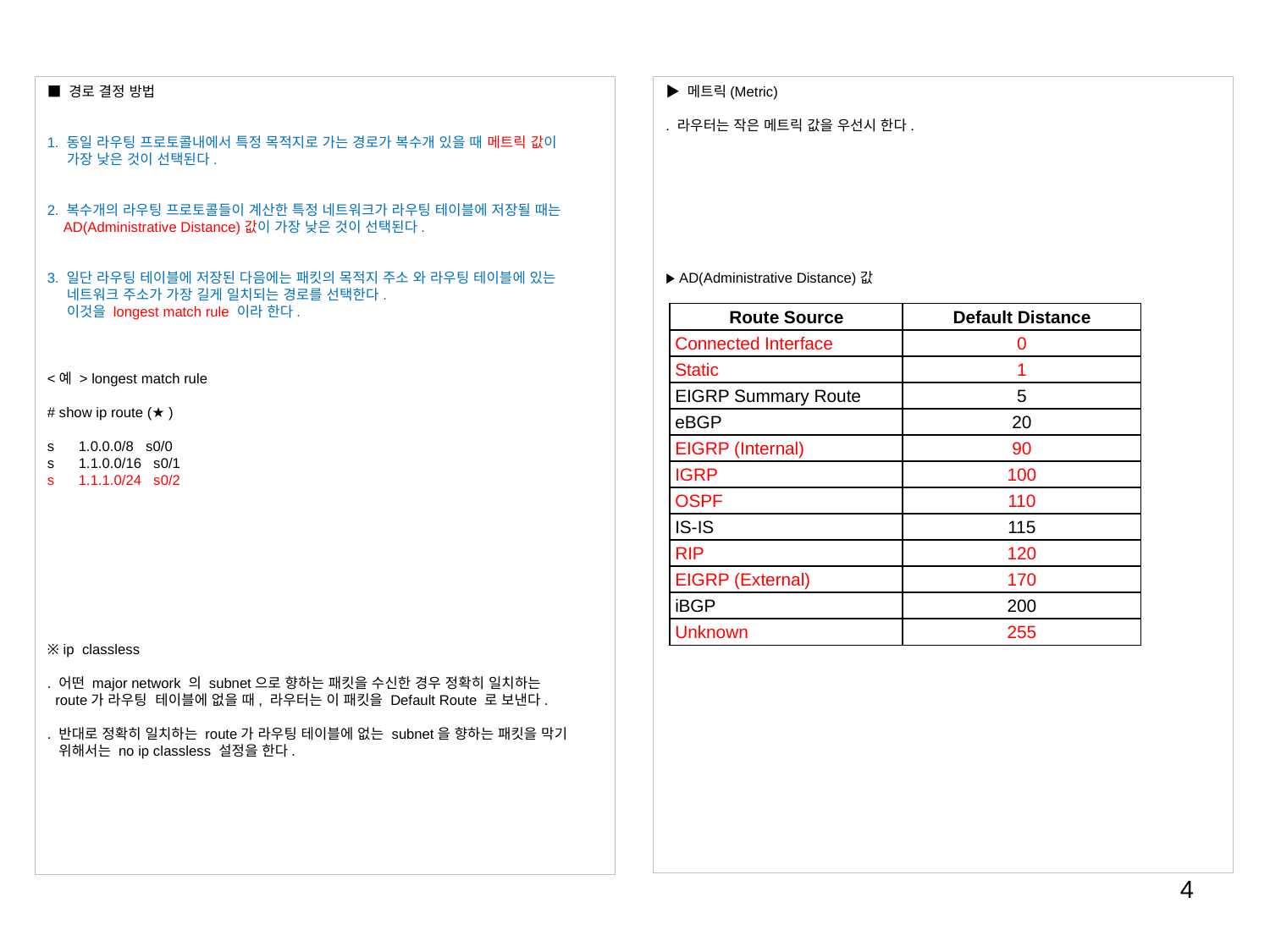

■ 경로 결정 방법

1. 동일 라우팅 프로토콜내에서 특정 목적지로 가는 경로가 복수개 있을 때 메트릭 값이
    가장 낮은 것이 선택된다.

2. 복수개의 라우팅 프로토콜들이 계산한 특정 네트워크가 라우팅 테이블에 저장될 때는
    AD(Administrative Distance)값이 가장 낮은 것이 선택된다.

3. 일단 라우팅 테이블에 저장된 다음에는 패킷의 목적지 주소 와 라우팅 테이블에 있는
    네트워크 주소가 가장 길게 일치되는 경로를 선택한다.
    이것을 longest match rule 이라 한다.

<예 > longest match rule

# show ip route (★ )

s      1.0.0.0/8   s0/0
s      1.1.0.0/16   s0/1
s      1.1.1.0/24   s0/2

※ ip  classless

. 어떤 major network 의 subnet으로 향하는 패킷을 수신한 경우 정확히 일치하는
  route가 라우팅  테이블에 없을 때, 라우터는 이 패킷을 Default Route 로 보낸다.

. 반대로 정확히 일치하는 route가 라우팅 테이블에 없는 subnet을 향하는 패킷을 막기
  위해서는 no ip classless 설정을 한다.
▶ 메트릭(Metric)

. 라우터는 작은 메트릭 값을 우선시 한다.

▶ AD(Administrative Distance)값
| Route Source | Default Distance |
| --- | --- |
| Connected Interface | 0 |
| Static | 1 |
| EIGRP Summary Route | 5 |
| eBGP | 20 |
| EIGRP (Internal) | 90 |
| IGRP | 100 |
| OSPF | 110 |
| IS-IS | 115 |
| RIP | 120 |
| EIGRP (External) | 170 |
| iBGP | 200 |
| Unknown | 255 |
4